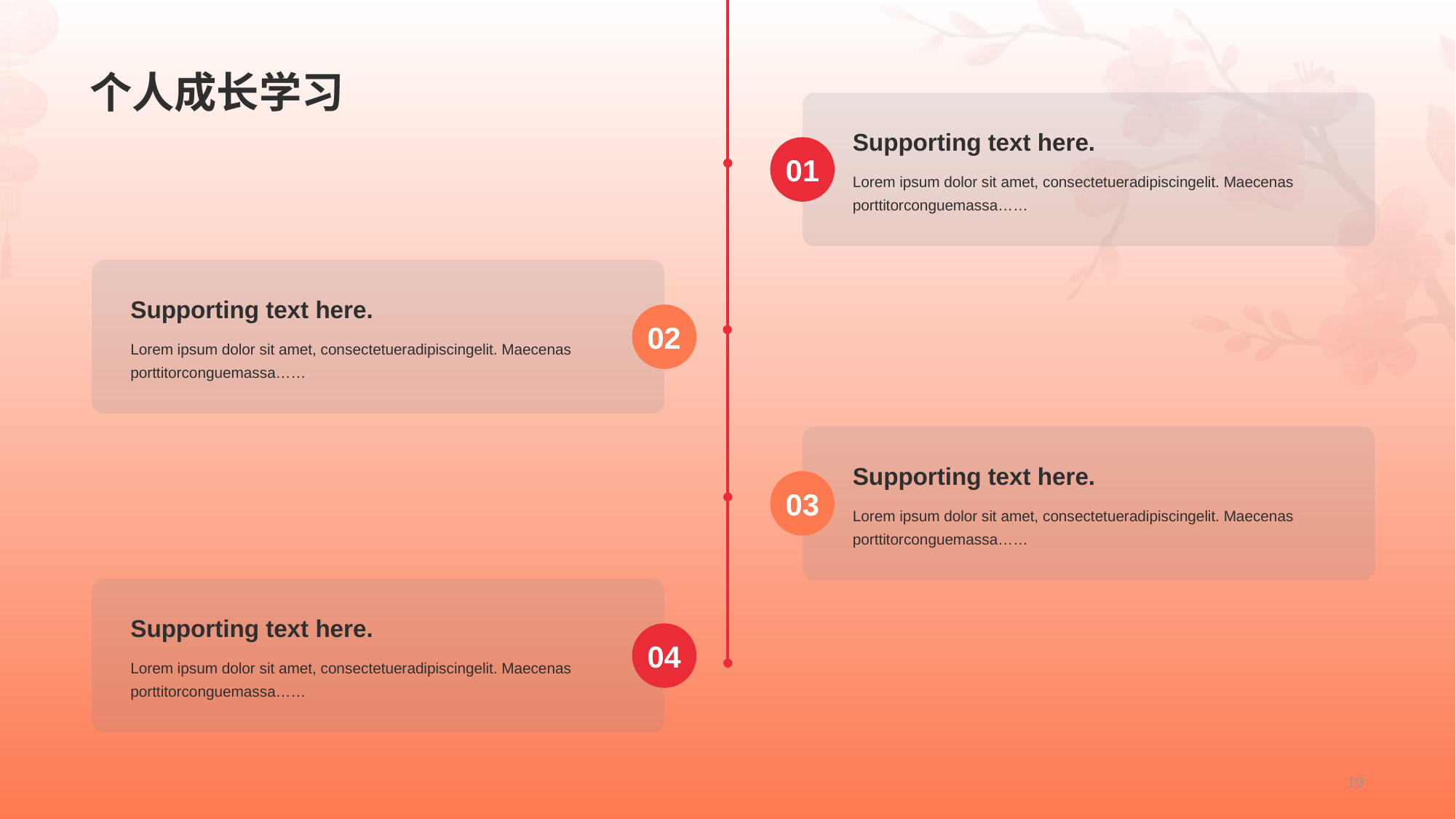

# 个人成长学习

Supporting text here.
01
Lorem ipsum dolor sit amet, consectetueradipiscingelit. Maecenas porttitorconguemassa……

Supporting text here.
Lorem ipsum dolor sit amet, consectetueradipiscingelit. Maecenas porttitorconguemassa……
02

Supporting text here.
Lorem ipsum dolor sit amet, consectetueradipiscingelit. Maecenas porttitorconguemassa……
03

Supporting text here.
Lorem ipsum dolor sit amet, consectetueradipiscingelit. Maecenas porttitorconguemassa……
04
19